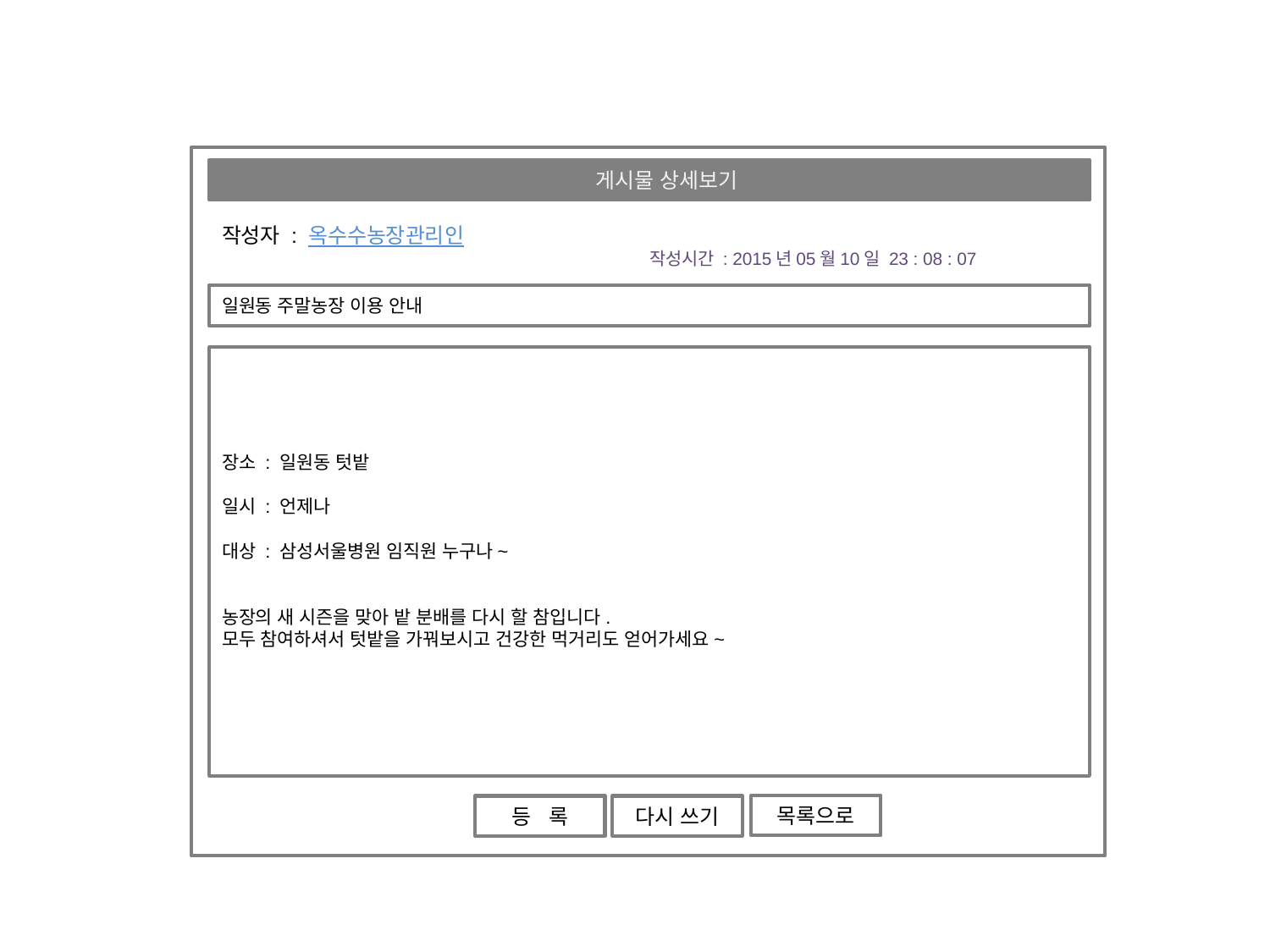

게시물 상세보기
작성자 : 옥수수농장관리인
                                                                                       작성시간 : 2015년05월10일 23 : 08 : 07
일원동 주말농장 이용 안내
장소 : 일원동 텃밭

일시 : 언제나

대상 : 삼성서울병원 임직원 누구나~

농장의 새 시즌을 맞아 밭 분배를 다시 할 참입니다.
모두 참여하셔서 텃밭을 가꿔보시고 건강한 먹거리도 얻어가세요~

목록으로
등   록
다시 쓰기